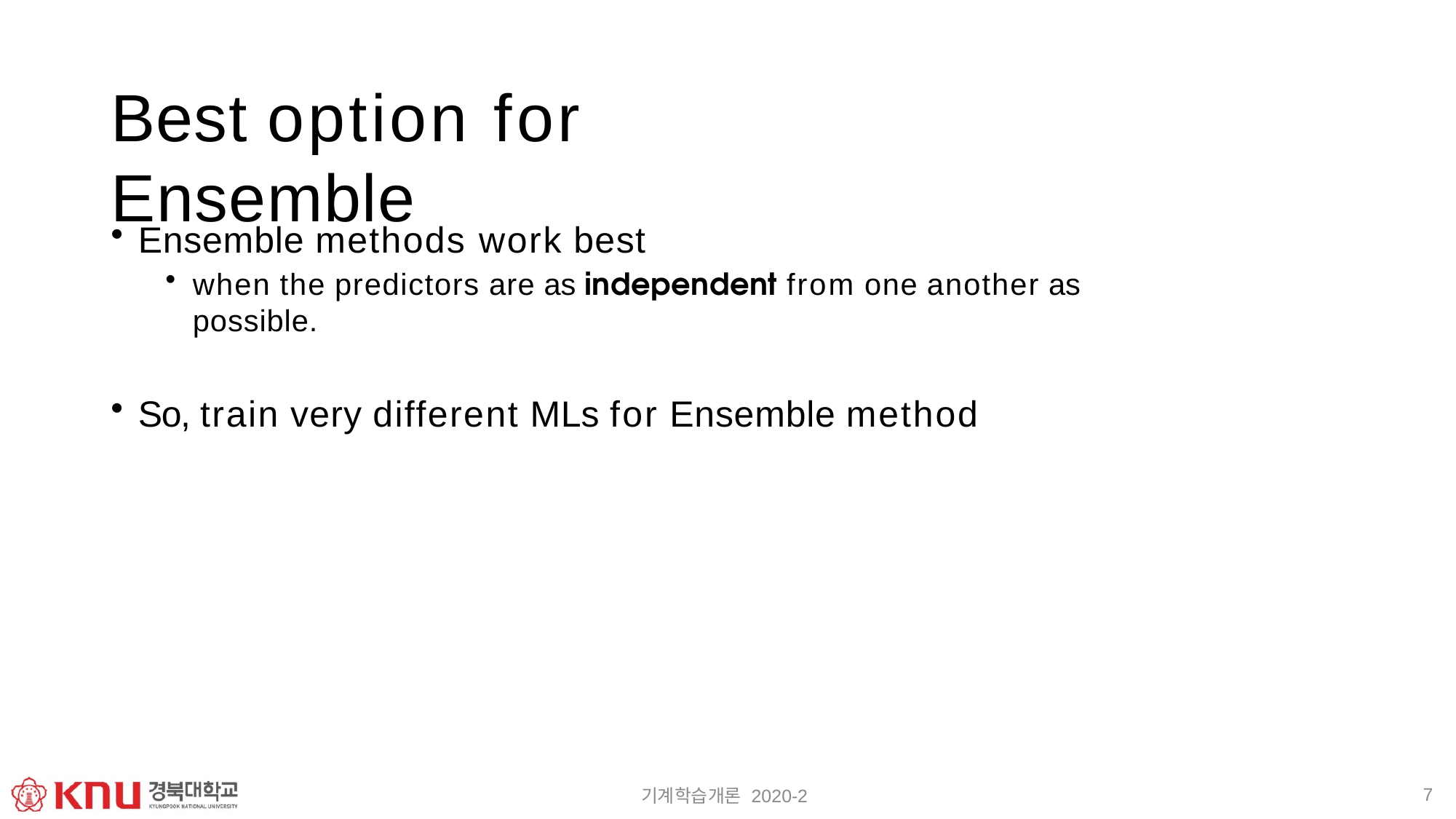

# Best option for Ensemble
Ensemble methods work best
when the predictors are as independent from one another as possible.

So, train very different MLs for Ensemble method
7
기계학습개론 2020-2